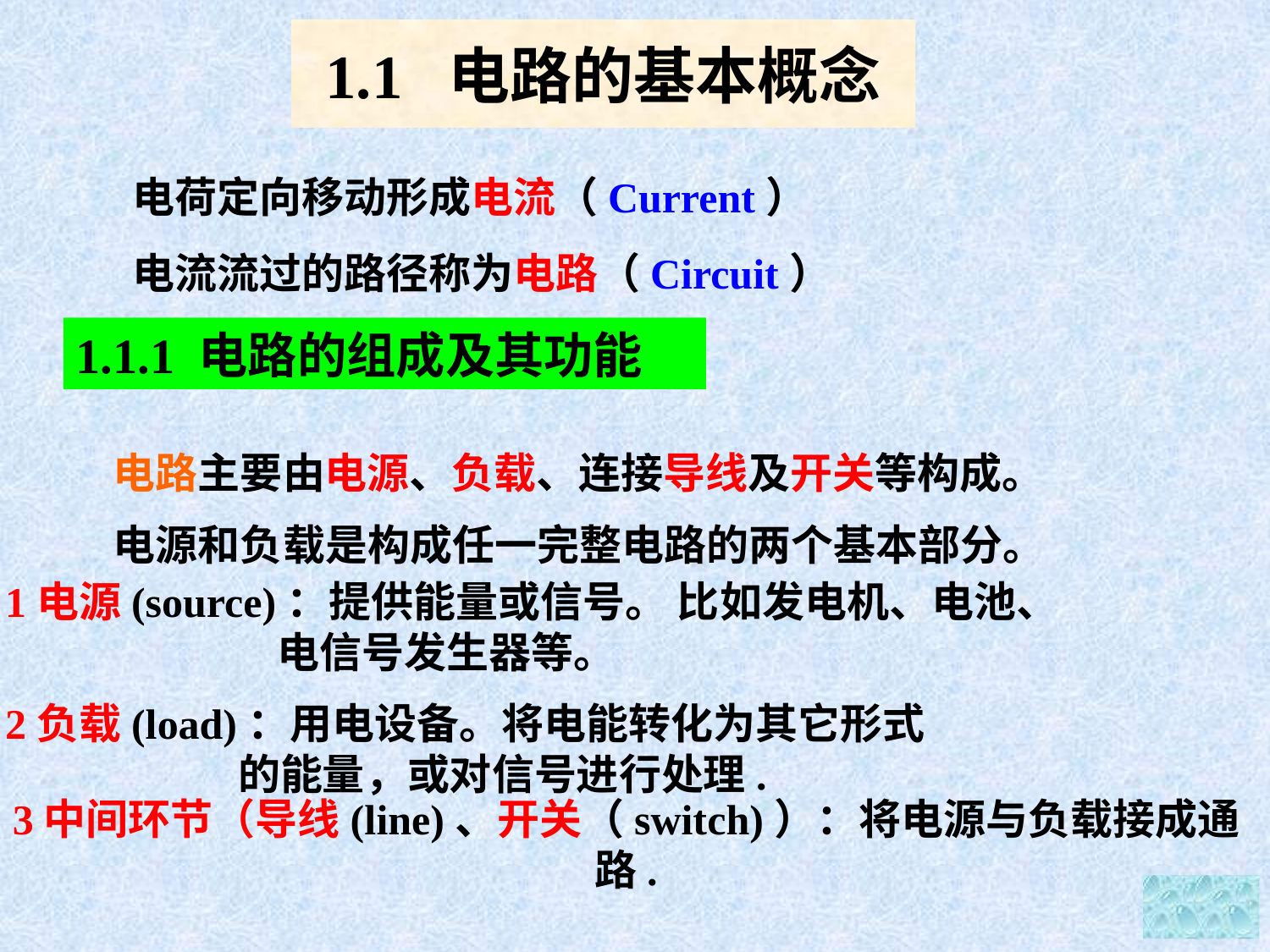

1.1  电路的基本概念
电荷定向移动形成电流（Current）
电流流过的路径称为电路（Circuit）
1.1.1 电路的组成及其功能
电路主要由电源、负载、连接导线及开关等构成。
电源和负载是构成任一完整电路的两个基本部分。
1电源(source)：提供能量或信号。 比如发电机、电池、电信号发生器等。
2负载(load)：用电设备。将电能转化为其它形式的能量，或对信号进行处理.
3中间环节（导线(line)、开关（switch)）：将电源与负载接成通路.